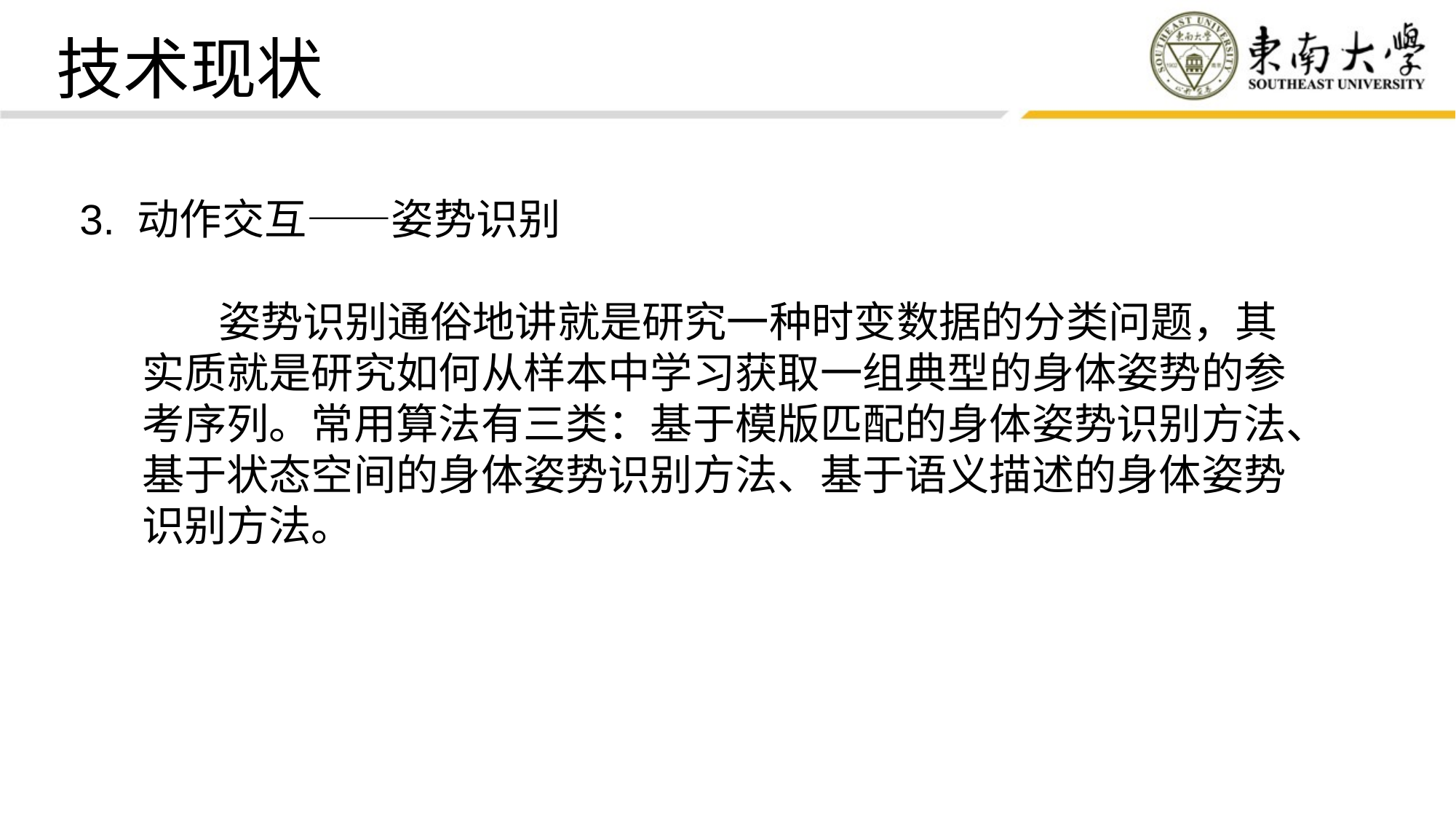

技术现状
3. 动作交互——姿势识别
       姿势识别通俗地讲就是研究一种时变数据的分类问题，其实质就是研究如何从样本中学习获取一组典型的身体姿势的参考序列。常用算法有三类：基于模版匹配的身体姿势识别方法、基于状态空间的身体姿势识别方法、基于语义描述的身体姿势识别方法。